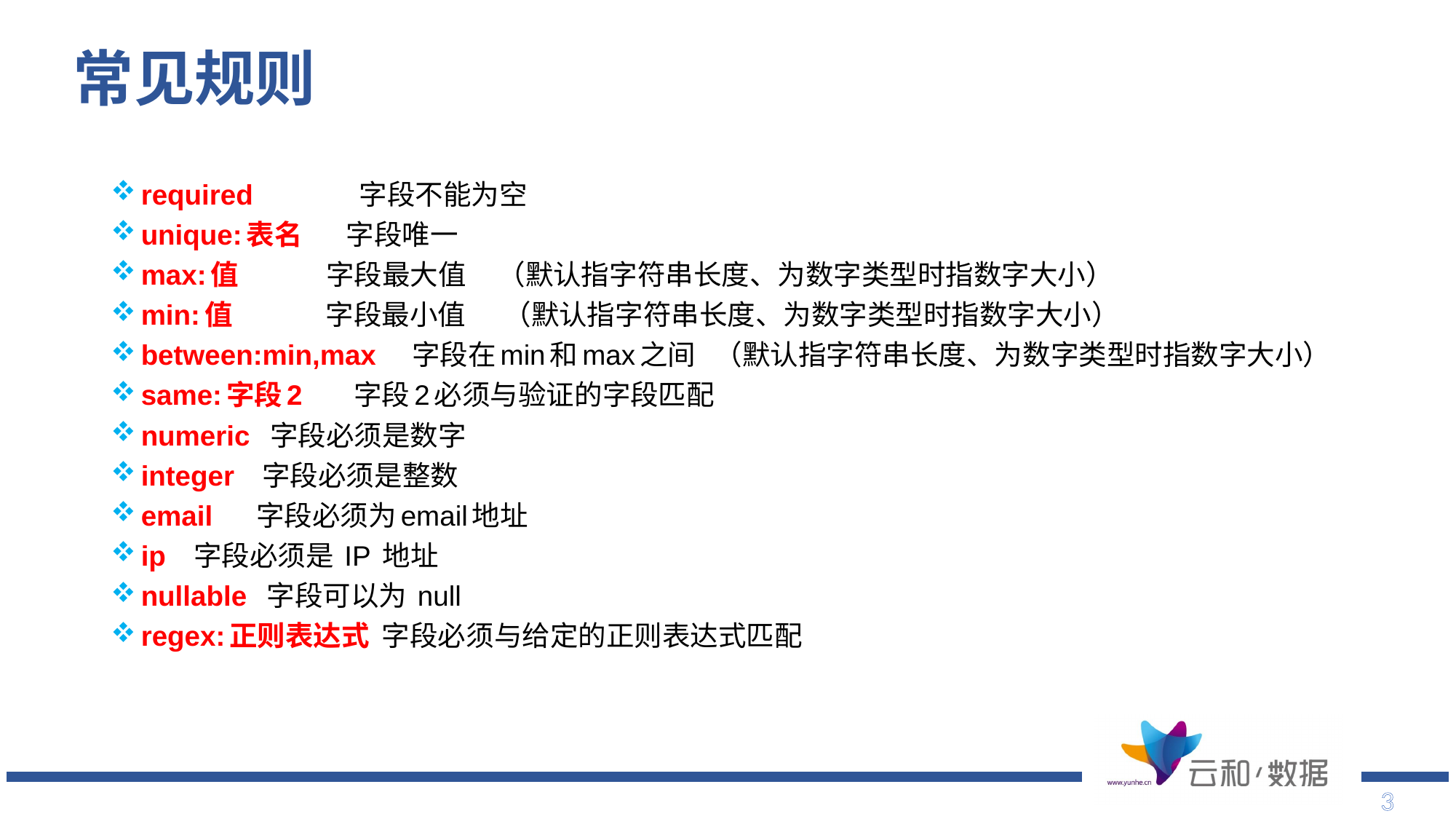

# 常见规则
required             字段不能为空
unique:表名       字段唯一
max:值              字段最大值     （默认指字符串长度、为数字类型时指数字大小）
min:值               字段最小值      （默认指字符串长度、为数字类型时指数字大小）
between:min,max    字段在min和max之间   （默认指字符串长度、为数字类型时指数字大小）
same:字段2      字段2必须与验证的字段匹配
numeric  字段必须是数字
integer   字段必须是整数
email     字段必须为email地址
ip   字段必须是 IP 地址
nullable  字段可以为 null
regex:正则表达式  字段必须与给定的正则表达式匹配